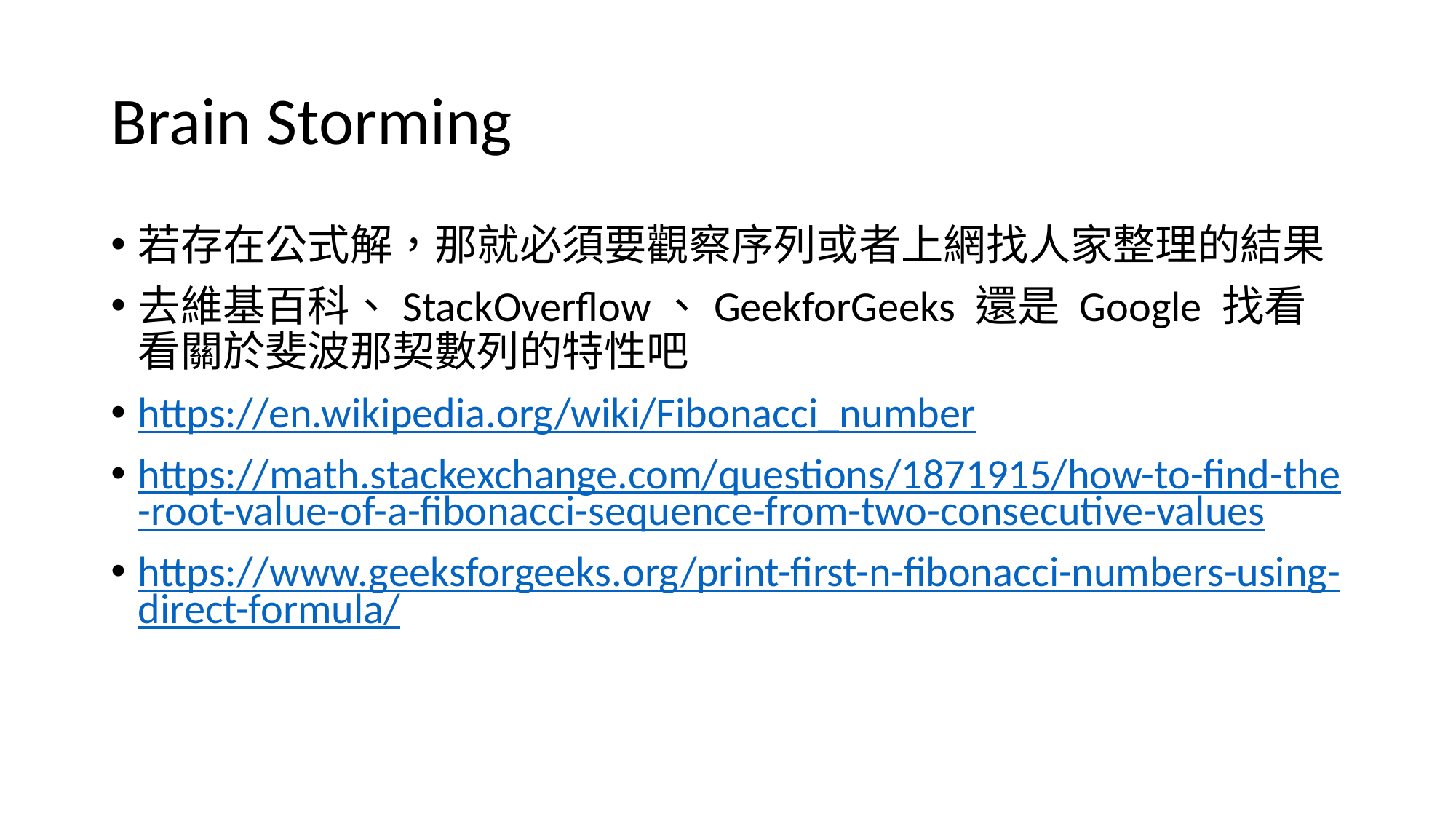

# Brain Storming
若存在公式解，那就必須要觀察序列或者上網找人家整理的結果
去維基百科、StackOverflow、GeekforGeeks 還是 Google 找看看關於斐波那契數列的特性吧
https://en.wikipedia.org/wiki/Fibonacci_number
https://math.stackexchange.com/questions/1871915/how-to-find-the-root-value-of-a-fibonacci-sequence-from-two-consecutive-values
https://www.geeksforgeeks.org/print-first-n-fibonacci-numbers-using-direct-formula/